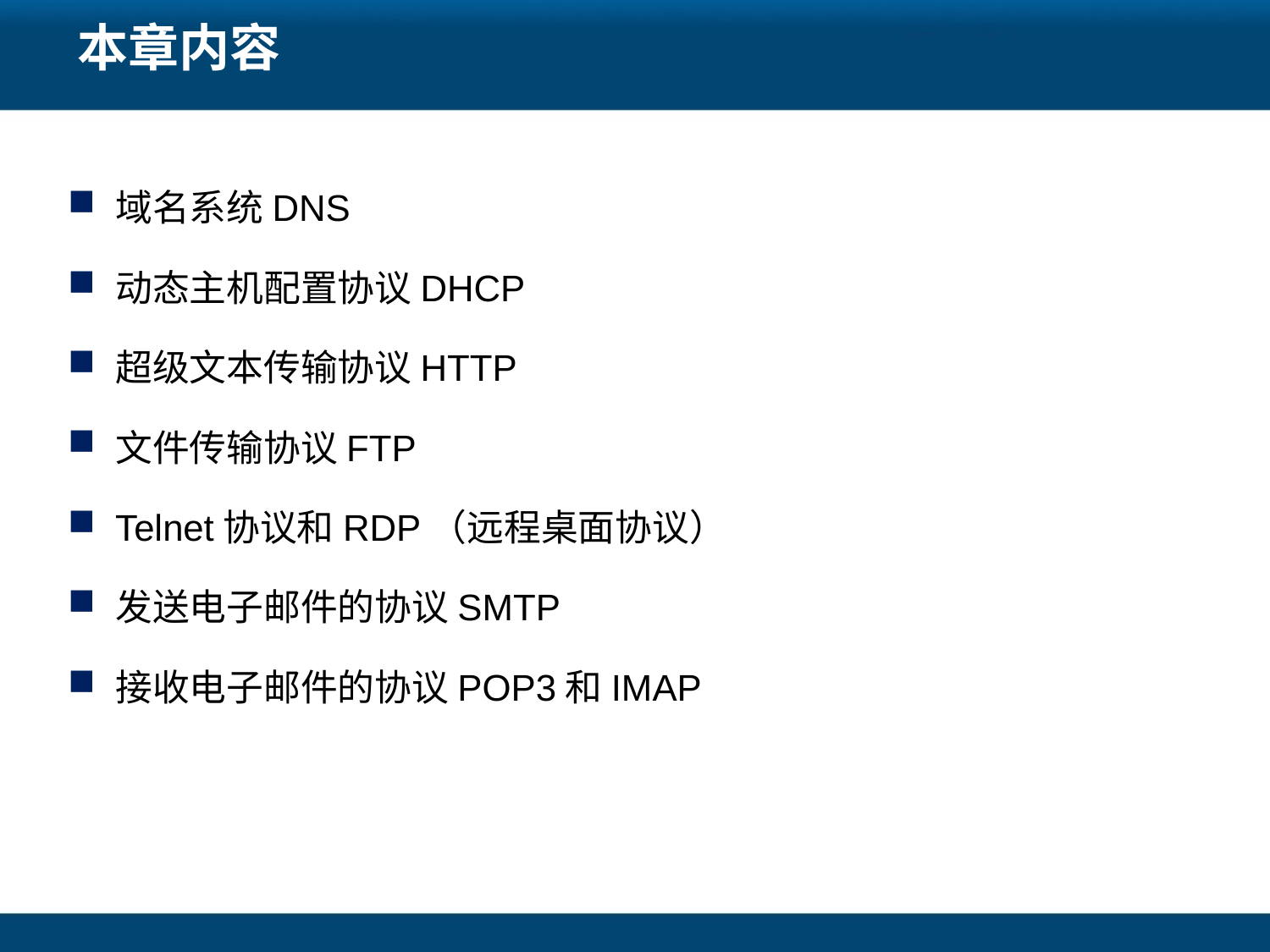

# 本章内容
域名系统DNS
动态主机配置协议DHCP
超级文本传输协议HTTP
文件传输协议FTP
Telnet协议和RDP（远程桌面协议）
发送电子邮件的协议SMTP
接收电子邮件的协议POP3和IMAP